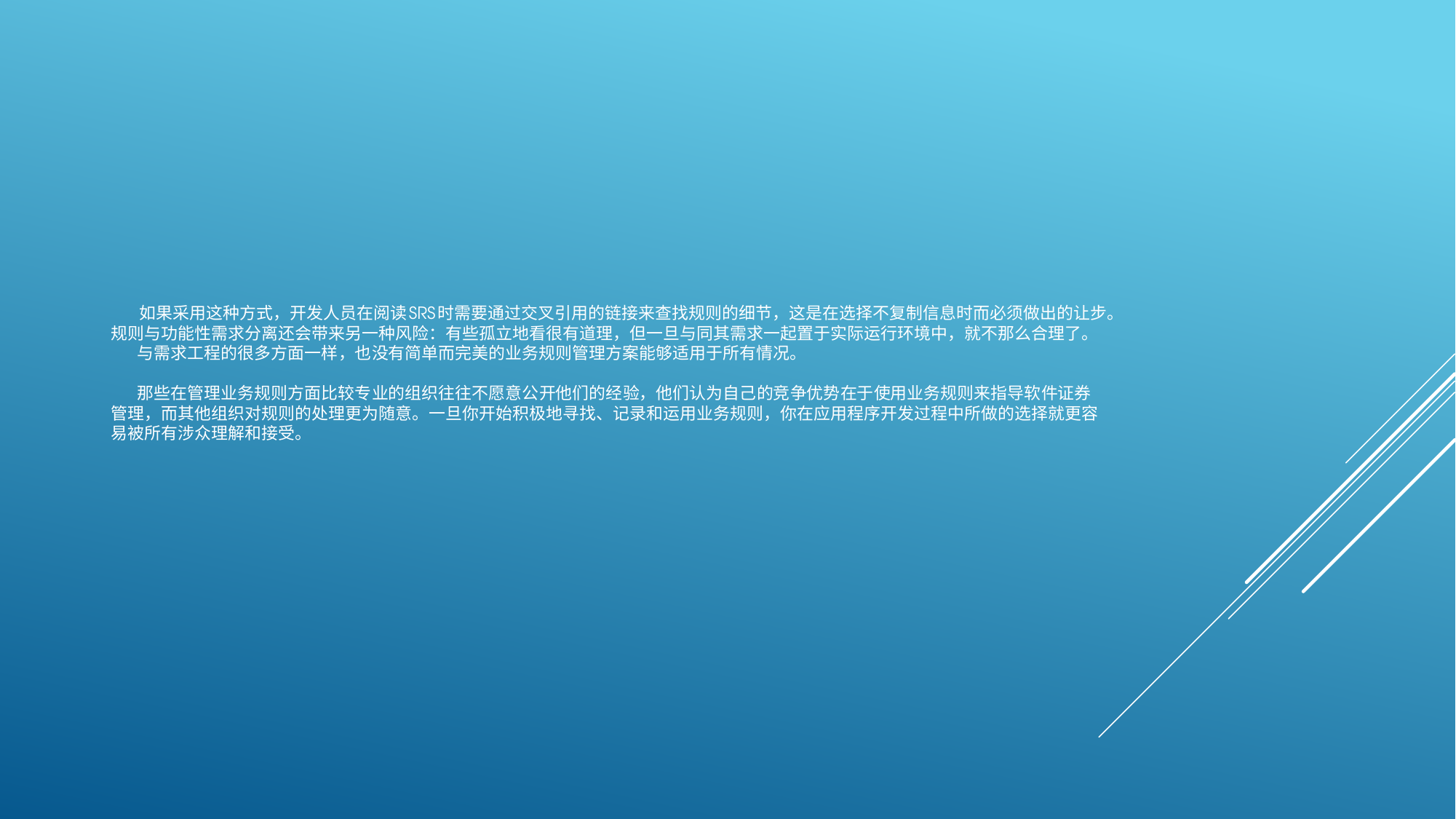

# 如果采用这种方式，开发人员在阅读SRS时需要通过交叉引用的链接来查找规则的细节，这是在选择不复制信息时而必须做出的让步。规则与功能性需求分离还会带来另一种风险：有些孤立地看很有道理，但一旦与同其需求一起置于实际运行环境中，就不那么合理了。 与需求工程的很多方面一样，也没有简单而完美的业务规则管理方案能够适用于所有情况。 那些在管理业务规则方面比较专业的组织往往不愿意公开他们的经验，他们认为自己的竞争优势在于使用业务规则来指导软件证券管理，而其他组织对规则的处理更为随意。一旦你开始积极地寻找、记录和运用业务规则，你在应用程序开发过程中所做的选择就更容易被所有涉众理解和接受。